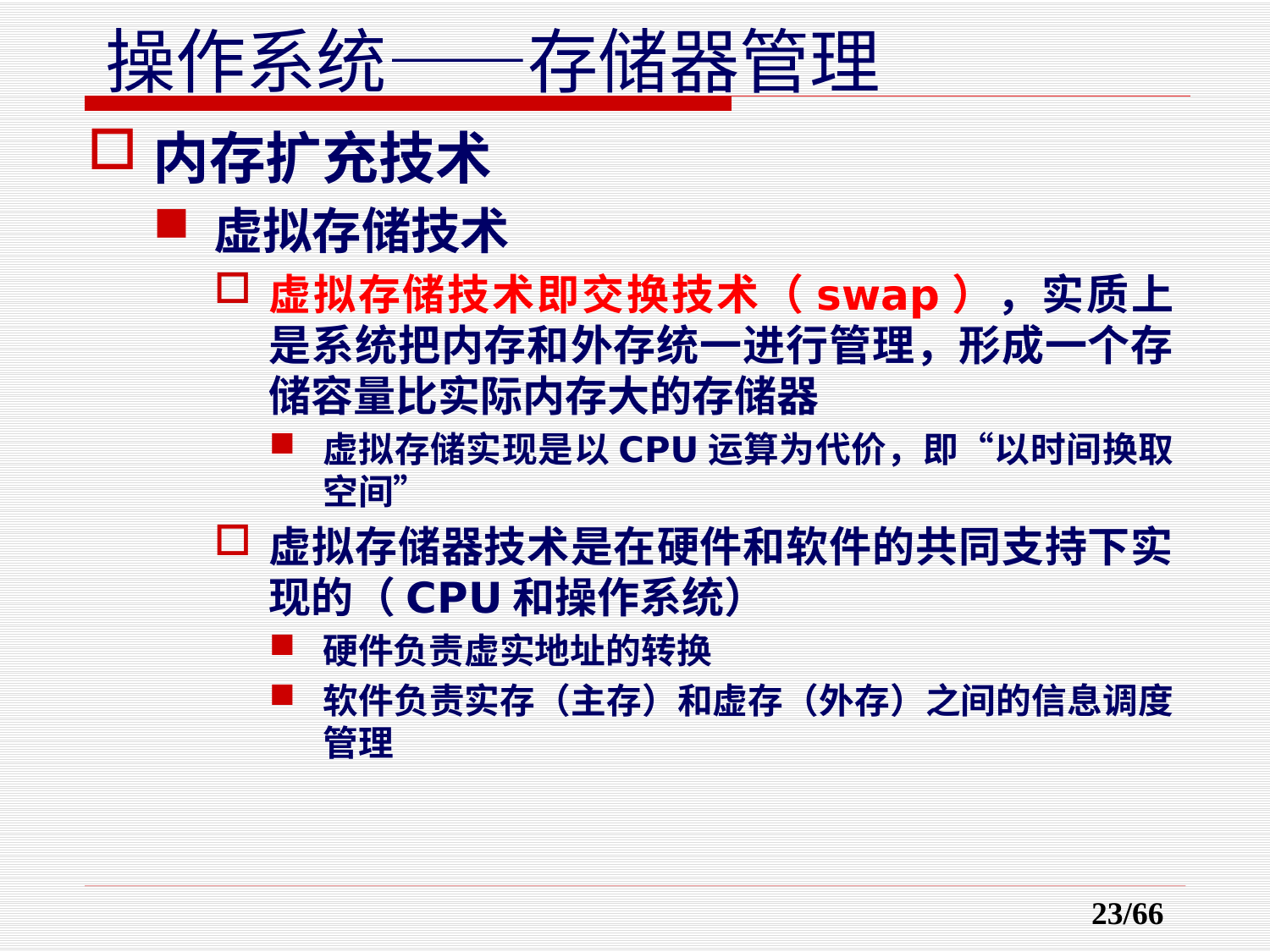

内存扩充技术
虚拟存储技术
虚拟存储技术即交换技术（swap），实质上是系统把内存和外存统一进行管理，形成一个存储容量比实际内存大的存储器
虚拟存储实现是以CPU运算为代价，即“以时间换取空间”
虚拟存储器技术是在硬件和软件的共同支持下实现的（CPU和操作系统）
硬件负责虚实地址的转换
软件负责实存（主存）和虚存（外存）之间的信息调度管理